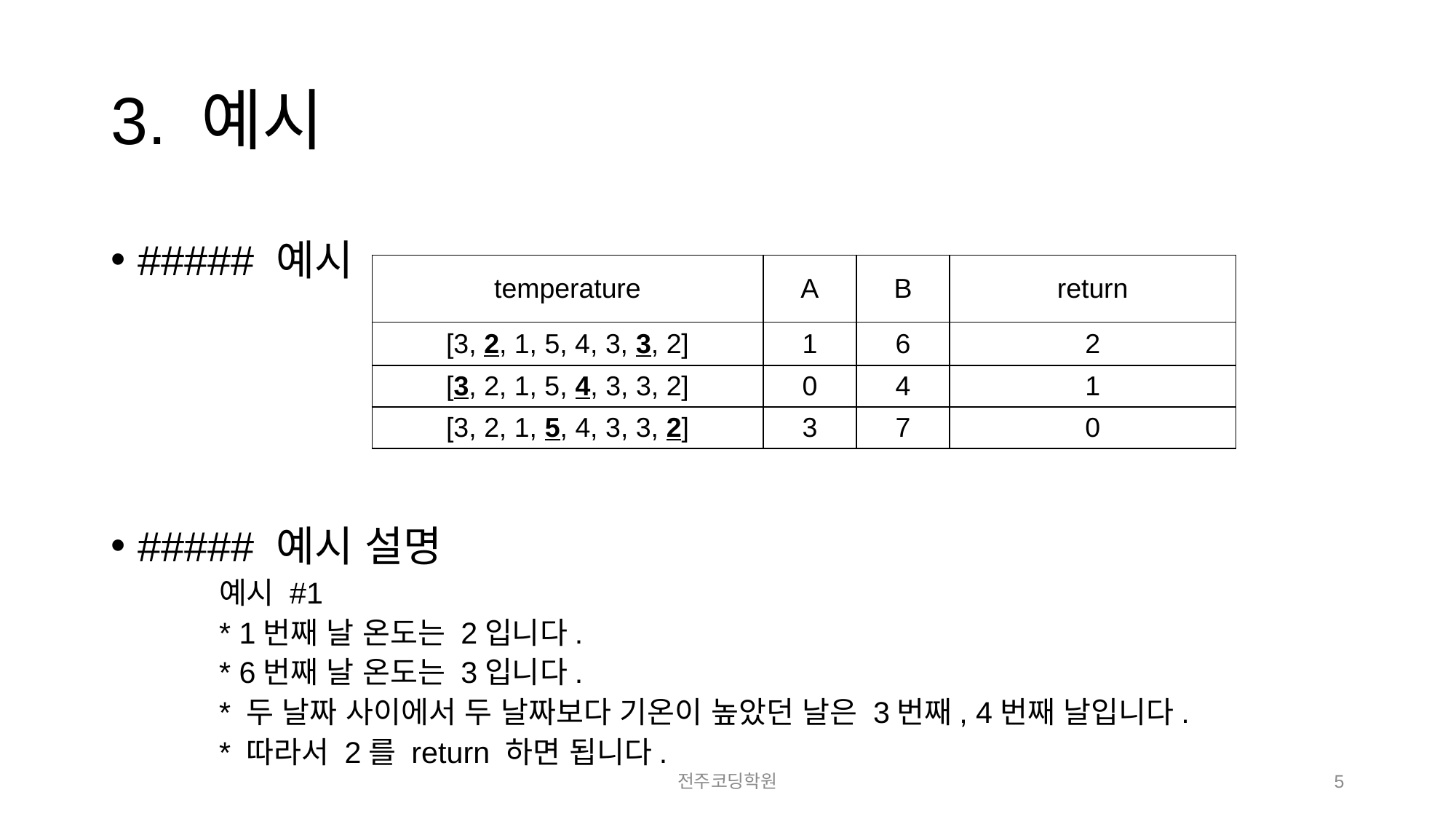

# 3. 예시
##### 예시

##### 예시 설명
예시 #1
* 1번째 날 온도는 2입니다.
* 6번째 날 온도는 3입니다.
* 두 날짜 사이에서 두 날짜보다 기온이 높았던 날은 3번째, 4번째 날입니다.
* 따라서 2를 return 하면 됩니다.

| temperature | A | B | return |
| --- | --- | --- | --- |
| [3, 2, 1, 5, 4, 3, 3, 2] | 1 | 6 | 2 |
| [3, 2, 1, 5, 4, 3, 3, 2] | 0 | 4 | 1 |
| [3, 2, 1, 5, 4, 3, 3, 2] | 3 | 7 | 0 |
전주코딩학원
5